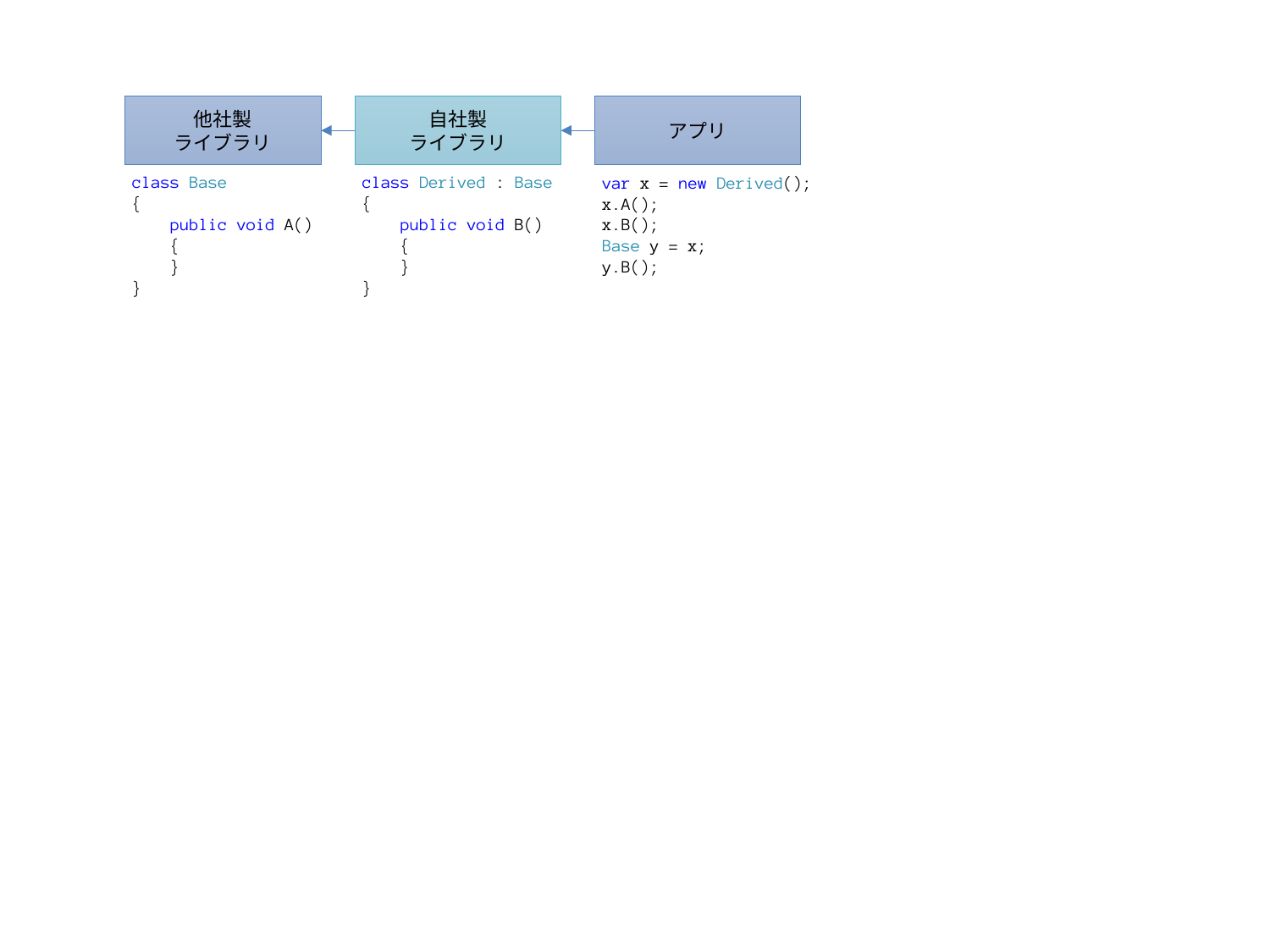

アプリ
他社製
ライブラリ
自社製
ライブラリ
class Base
{
    public void A()
    {
    }
}
class Derived : Base
{
    public void B()
    {
    }
}
var x = new Derived();
x.A();
x.B();
Base y = x;
y.B();